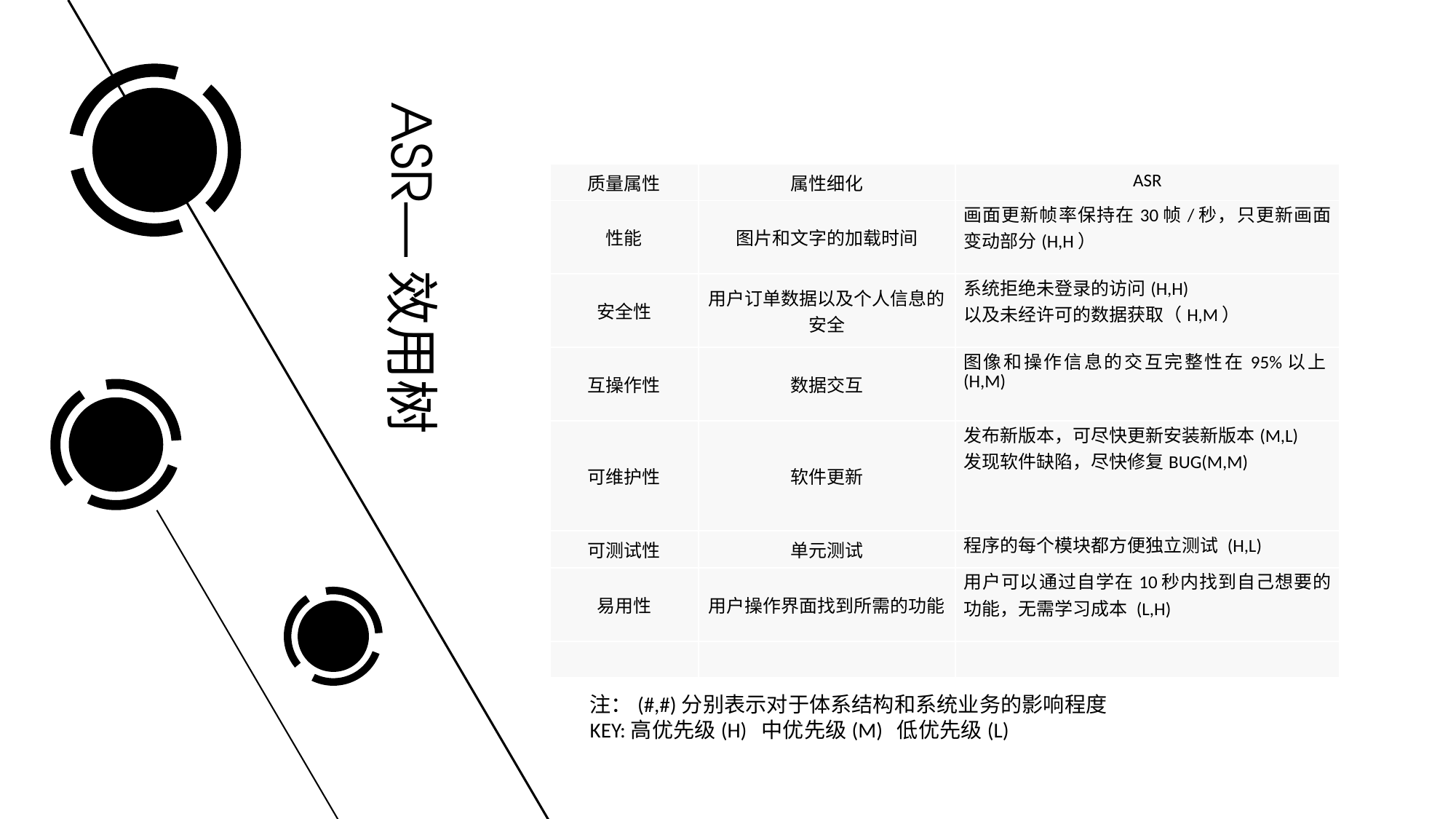

ASR—效用树
| 质量属性 | 属性细化 | ASR |
| --- | --- | --- |
| 性能 | 图片和文字的加载时间 | 画面更新帧率保持在30帧/秒，只更新画面变动部分(H,H） |
| 安全性 | 用户订单数据以及个人信息的安全 | 系统拒绝未登录的访问(H,H) 以及未经许可的数据获取（H,M） |
| 互操作性 | 数据交互 | 图像和操作信息的交互完整性在95%以上(H,M) |
| 可维护性 | 软件更新 | 发布新版本，可尽快更新安装新版本(M,L) 发现软件缺陷，尽快修复BUG(M,M) |
| 可测试性 | 单元测试 | 程序的每个模块都方便独立测试 (H,L) |
| 易用性 | 用户操作界面找到所需的功能 | 用户可以通过自学在10秒内找到自己想要的功能，无需学习成本 (L,H) |
|  |  |  |

注：(#,#)分别表示对于体系结构和系统业务的影响程度
KEY:高优先级(H)  中优先级(M)  低优先级(L)